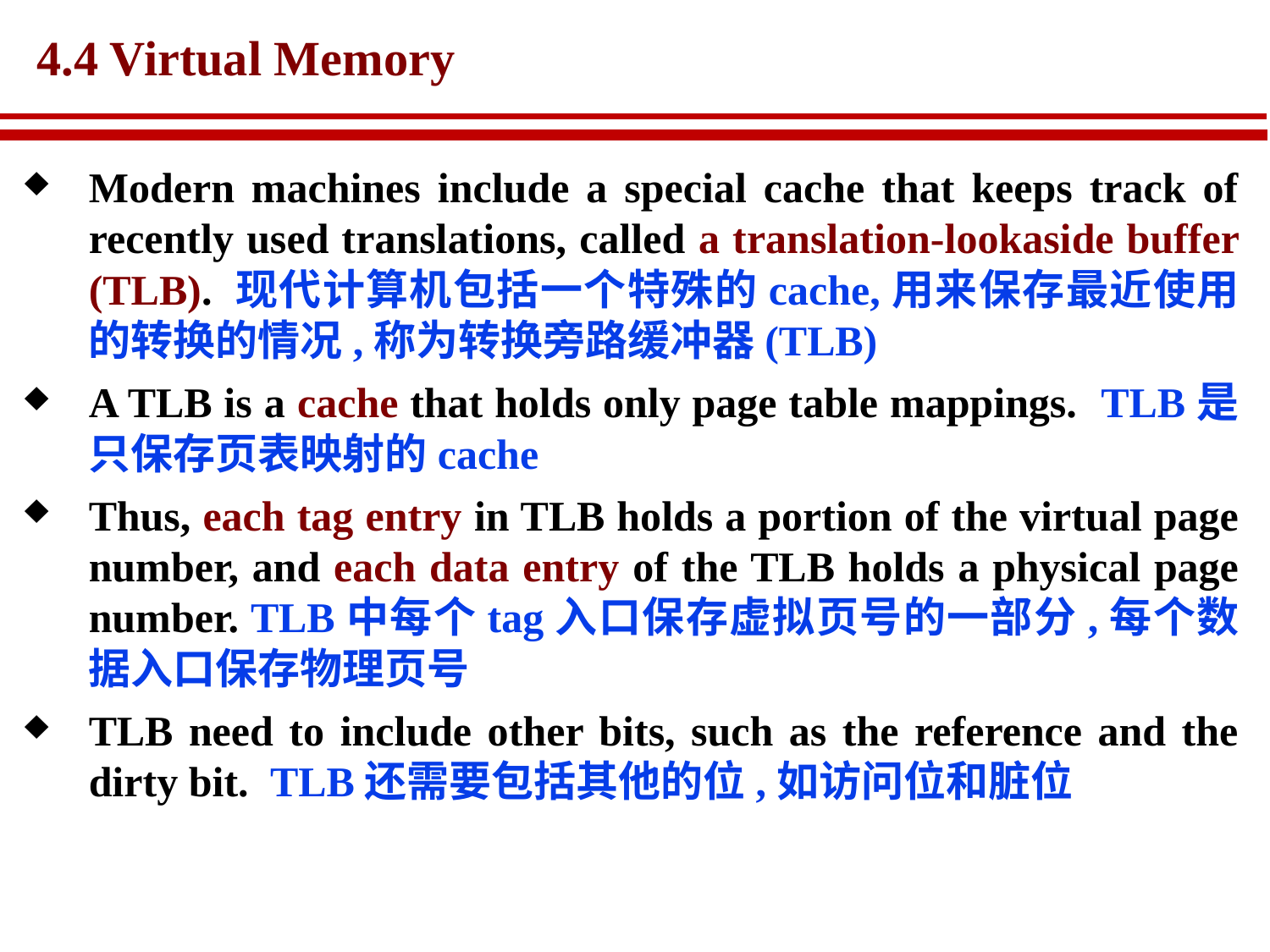

# 4.4 Virtual Memory
Modern machines include a special cache that keeps track of recently used translations, called a translation-lookaside buffer (TLB). 现代计算机包括一个特殊的cache,用来保存最近使用的转换的情况,称为转换旁路缓冲器(TLB)
A TLB is a cache that holds only page table mappings.  TLB是只保存页表映射的cache
Thus, each tag entry in TLB holds a portion of the virtual page number, and each data entry of the TLB holds a physical page number. TLB中每个tag入口保存虚拟页号的一部分,每个数据入口保存物理页号
TLB need to include other bits, such as the reference and the dirty bit.  TLB还需要包括其他的位,如访问位和脏位